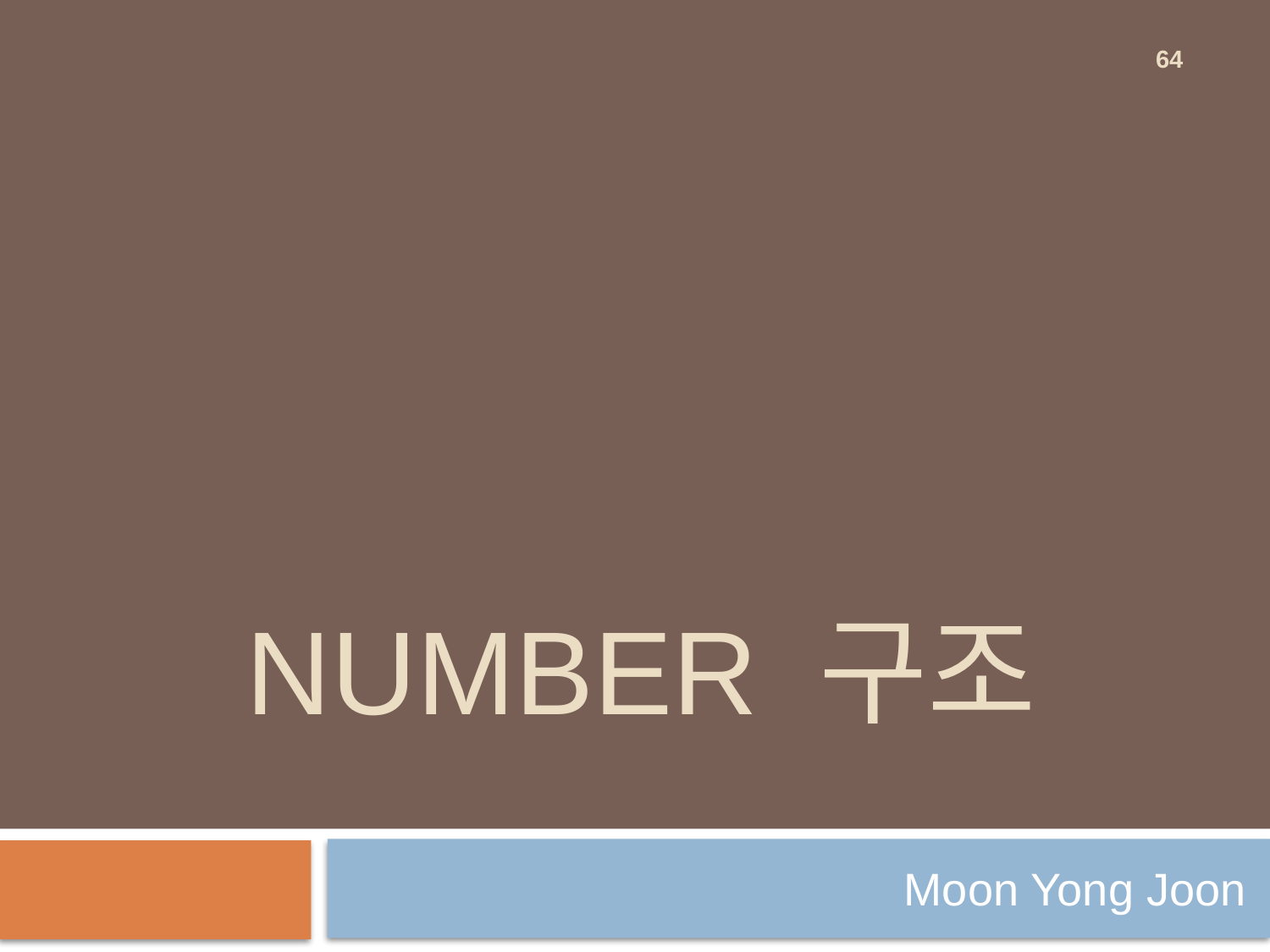

64
# Number 구조
Moon Yong Joon